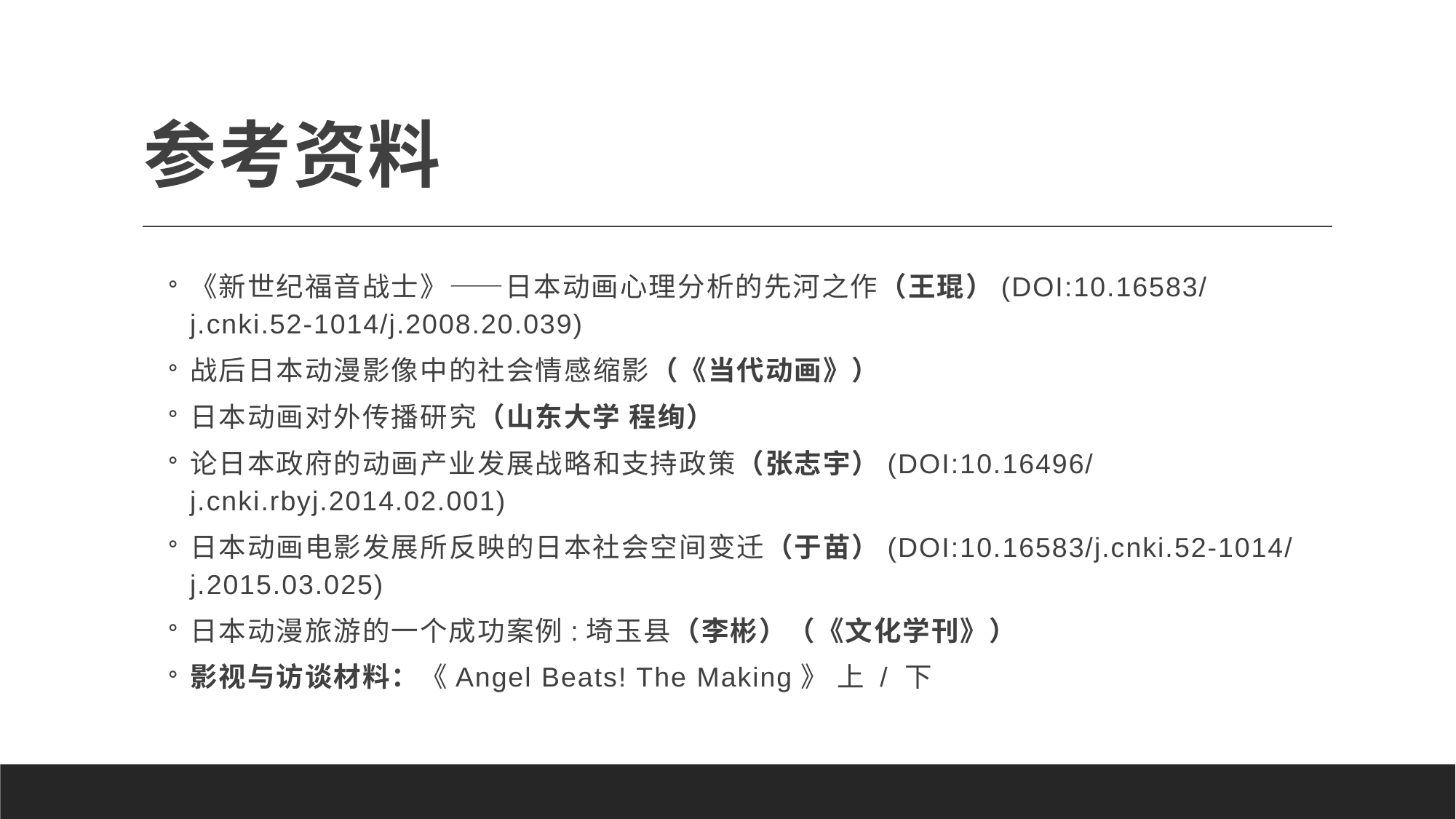

# 参考资料
《新世纪福音战士》——日本动画心理分析的先河之作（王琨）(DOI:10.16583/j.cnki.52-1014/j.2008.20.039)
战后日本动漫影像中的社会情感缩影（《当代动画》）
日本动画对外传播研究（山东大学 程绚）
论日本政府的动画产业发展战略和支持政策（张志宇）(DOI:10.16496/j.cnki.rbyj.2014.02.001)
日本动画电影发展所反映的日本社会空间变迁（于苗）(DOI:10.16583/j.cnki.52-1014/j.2015.03.025)
日本动漫旅游的一个成功案例:埼玉县（李彬）（《文化学刊》）
影视与访谈材料：《Angel Beats! The Making》 上 / 下